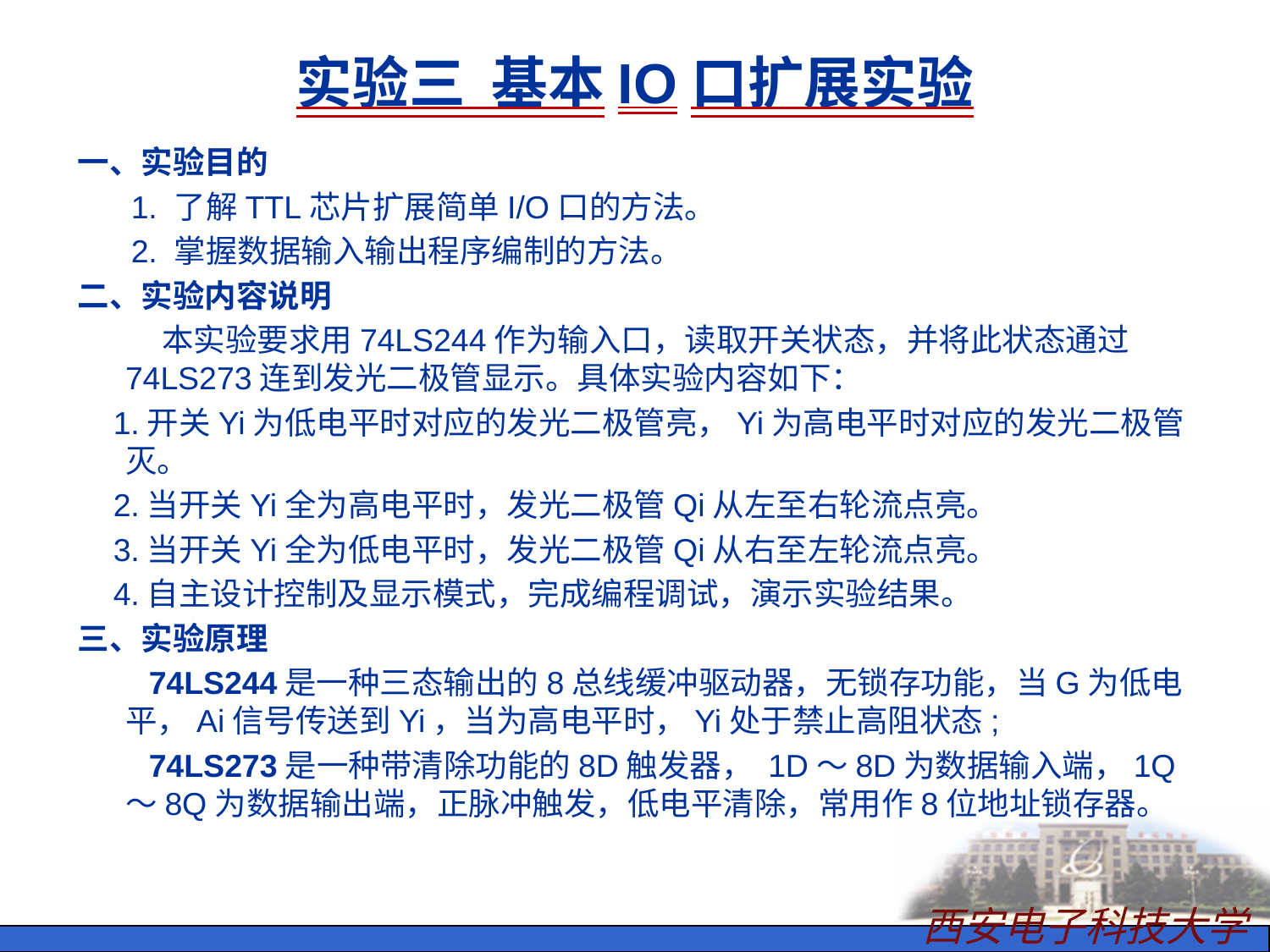

# 实验三  基本IO口扩展实验
一、实验目的
      1. 了解TTL芯片扩展简单I/O口的方法。
      2. 掌握数据输入输出程序编制的方法。
二、实验内容说明
    本实验要求用74LS244作为输入口，读取开关状态，并将此状态通过74LS273连到发光二极管显示。具体实验内容如下：
    1.开关Yi为低电平时对应的发光二极管亮，Yi为高电平时对应的发光二极管灭。
    2.当开关Yi全为高电平时，发光二极管Qi从左至右轮流点亮。
    3.当开关Yi全为低电平时，发光二极管Qi从右至左轮流点亮。
    4.自主设计控制及显示模式，完成编程调试，演示实验结果。
三、实验原理
        74LS244是一种三态输出的8总线缓冲驱动器，无锁存功能，当G为低电平，Ai信号传送到Yi，当为高电平时，Yi处于禁止高阻状态;
        74LS273是一种带清除功能的8D触发器， 1D～8D为数据输入端，1Q～8Q为数据输出端，正脉冲触发，低电平清除，常用作8位地址锁存器。